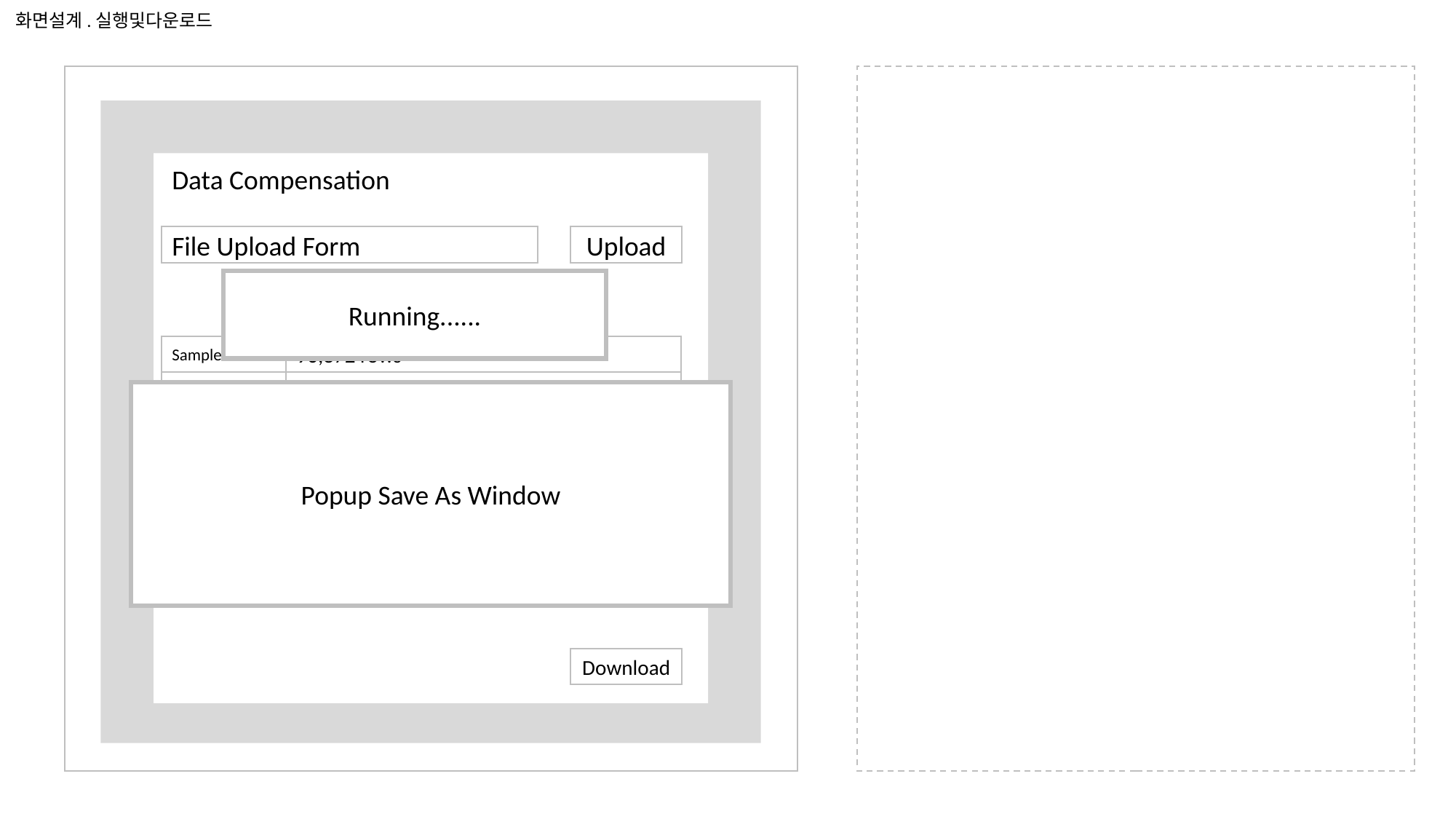

화면설계.실행및다운로드

Data Compensation
File Upload Form
Upload
Running......
Sample1.csv
96,872 rows
Sample2.csv
10,335 rows
Popup Save As Window
Sample3.csv
57,061 rows
Sample4.csv
5,449 rows
Sample5.csv
68,702 rows
Sample6.csv
31,897 rows
Sample7.csv
24,529 rows
Download